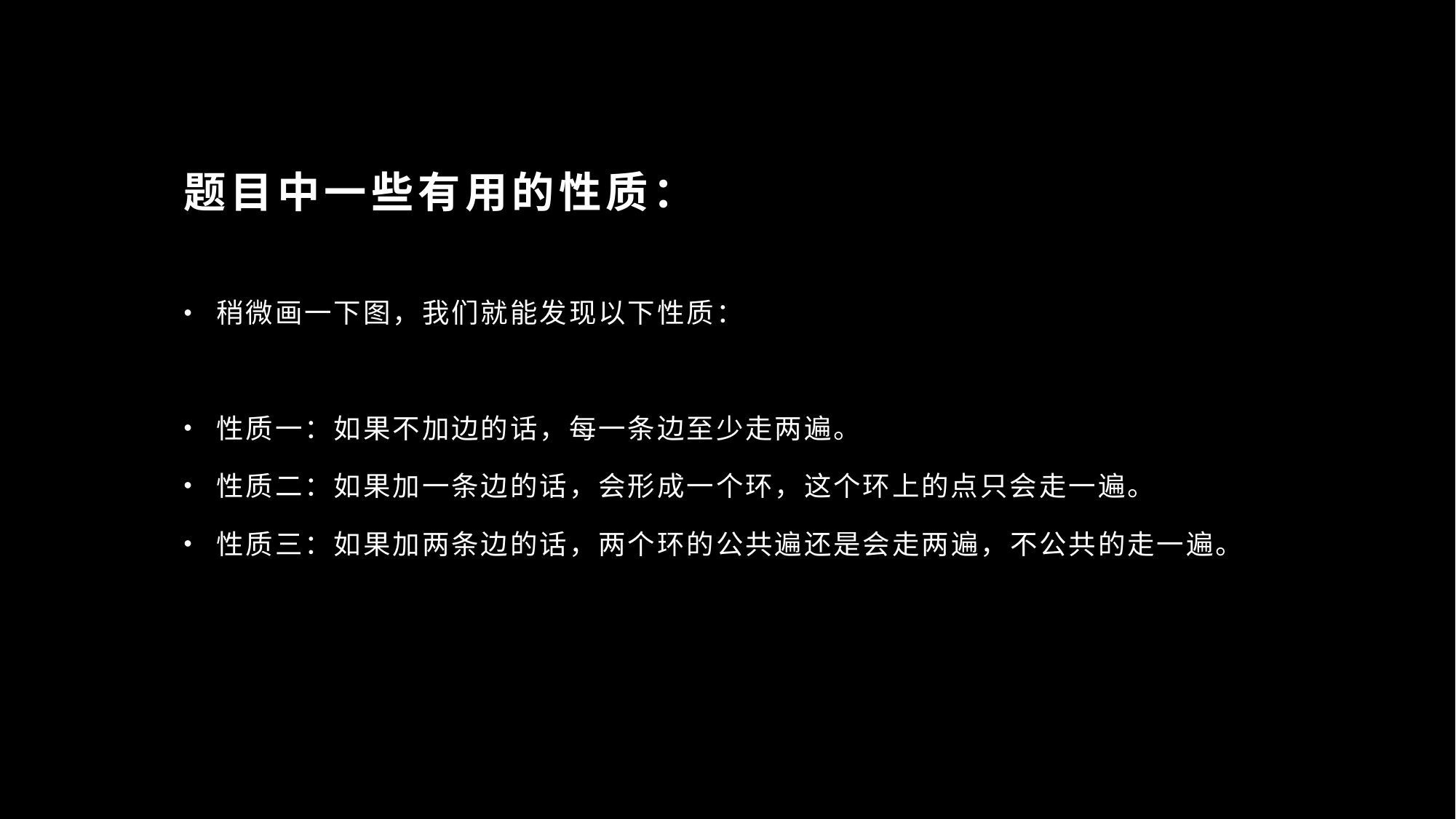

# 题目中一些有用的性质：
稍微画一下图，我们就能发现以下性质：

性质一：如果不加边的话，每一条边至少走两遍。
性质二：如果加一条边的话，会形成一个环，这个环上的点只会走一遍。
性质三：如果加两条边的话，两个环的公共遍还是会走两遍，不公共的走一遍。